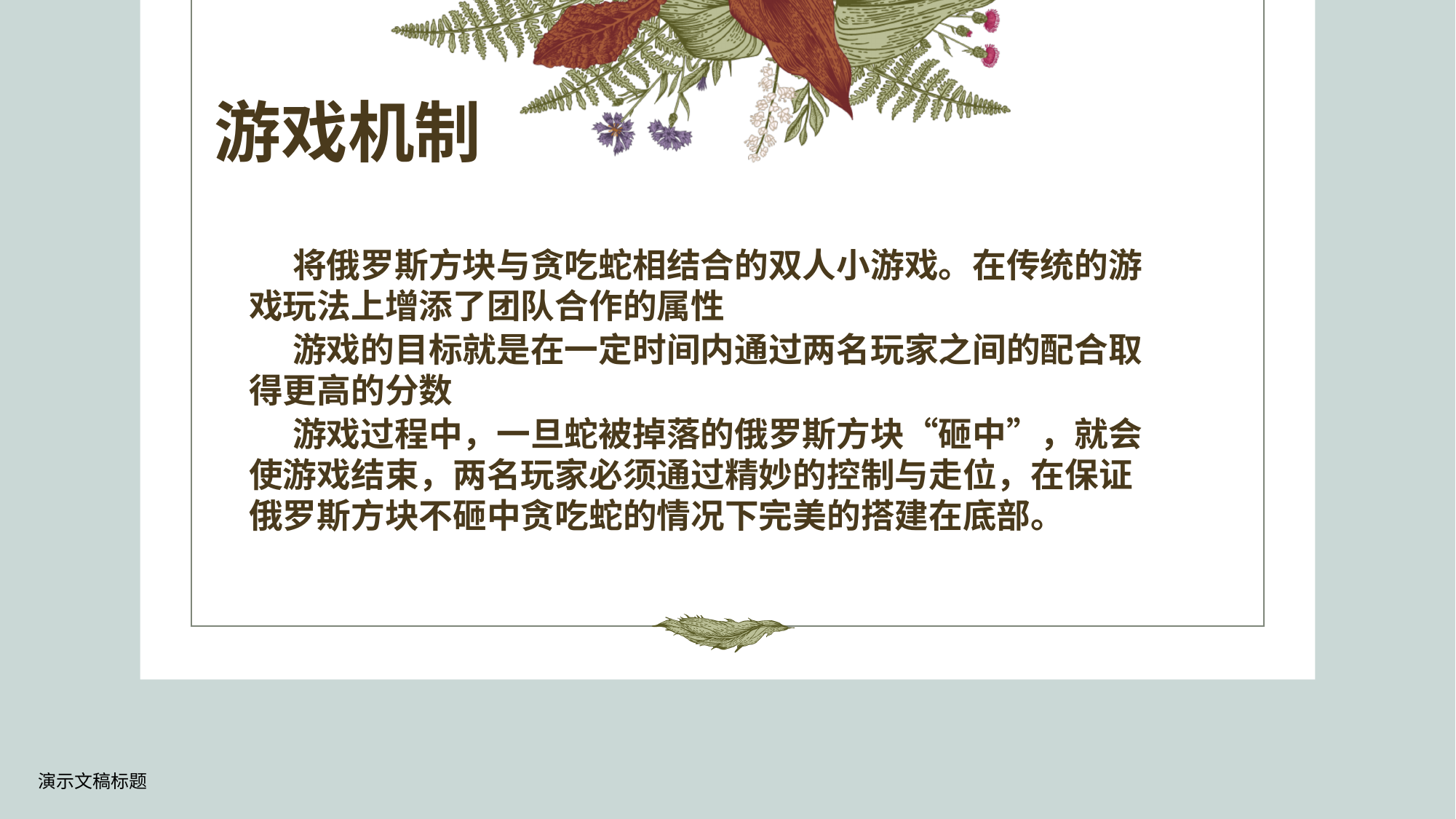

# 游戏机制
将俄罗斯方块与贪吃蛇相结合的双人小游戏。在传统的游戏玩法上增添了团队合作的属性
游戏的目标就是在一定时间内通过两名玩家之间的配合取得更高的分数
游戏过程中，一旦蛇被掉落的俄罗斯方块“砸中”，就会使游戏结束，两名玩家必须通过精妙的控制与走位，在保证俄罗斯方块不砸中贪吃蛇的情况下完美的搭建在底部。

演示文稿标题
13